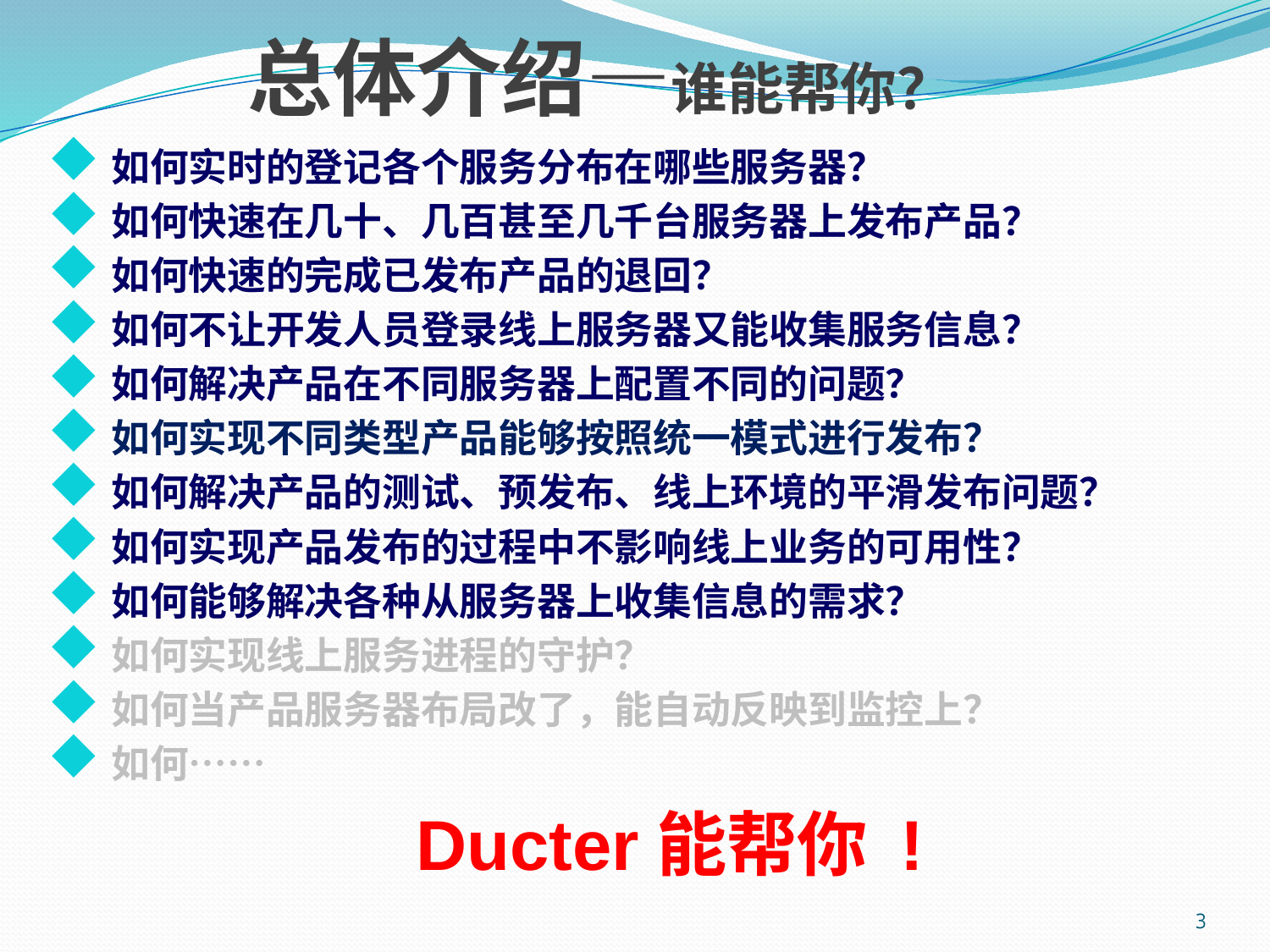

总体介绍—谁能帮你？

如何实时的登记各个服务分布在哪些服务器？
如何快速在几十、几百甚至几千台服务器上发布产品？
如何快速的完成已发布产品的退回？
如何不让开发人员登录线上服务器又能收集服务信息？
如何解决产品在不同服务器上配置不同的问题？
如何实现不同类型产品能够按照统一模式进行发布？
如何解决产品的测试、预发布、线上环境的平滑发布问题？
如何实现产品发布的过程中不影响线上业务的可用性？
如何能够解决各种从服务器上收集信息的需求？
如何实现线上服务进程的守护？
如何当产品服务器布局改了，能自动反映到监控上？
如何……
Ducter能帮你 !
3